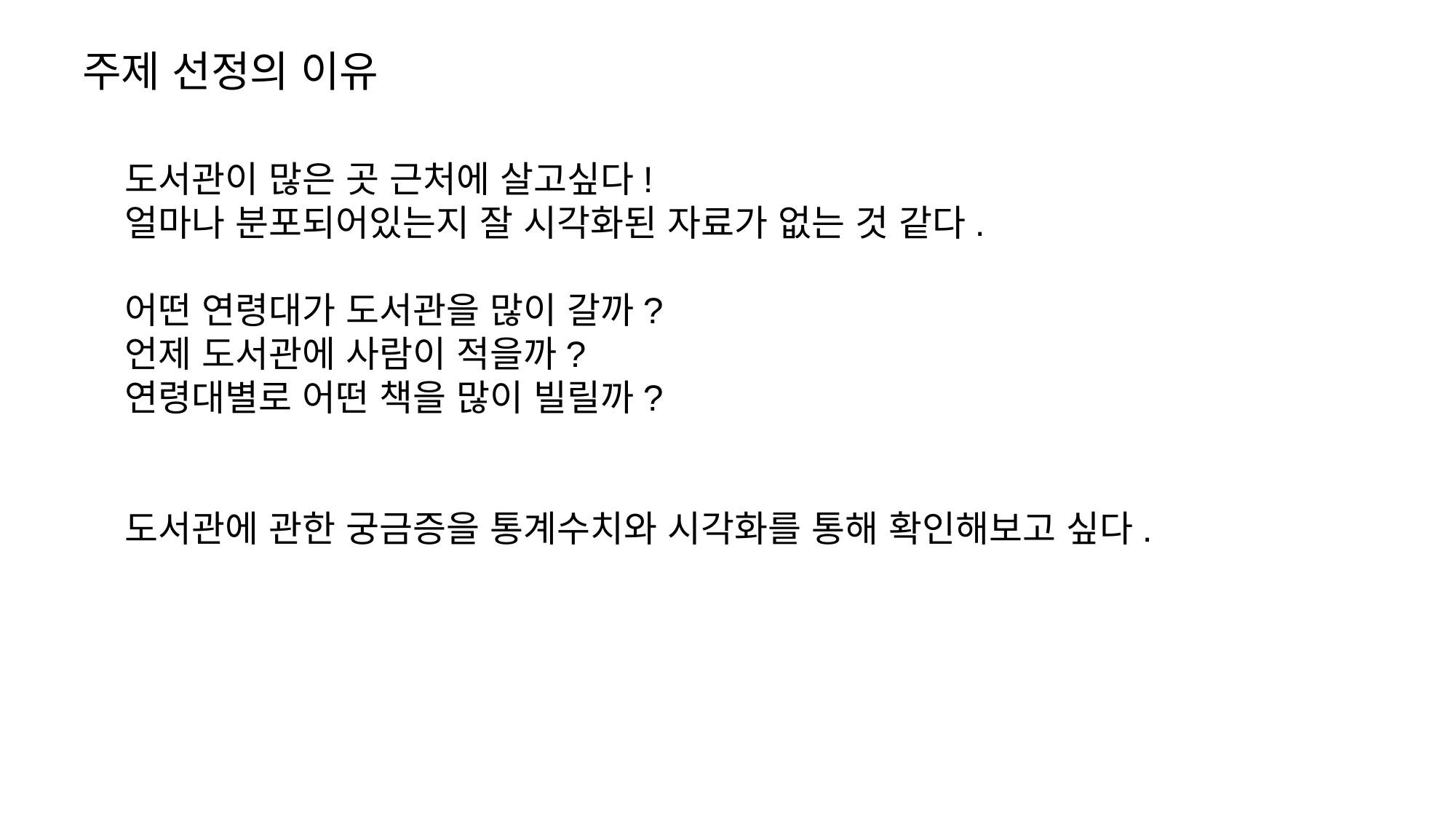

주제 선정의 이유
도서관이 많은 곳 근처에 살고싶다!
얼마나 분포되어있는지 잘 시각화된 자료가 없는 것 같다.

어떤 연령대가 도서관을 많이 갈까?
언제 도서관에 사람이 적을까?
연령대별로 어떤 책을 많이 빌릴까?

도서관에 관한 궁금증을 통계수치와 시각화를 통해 확인해보고 싶다.